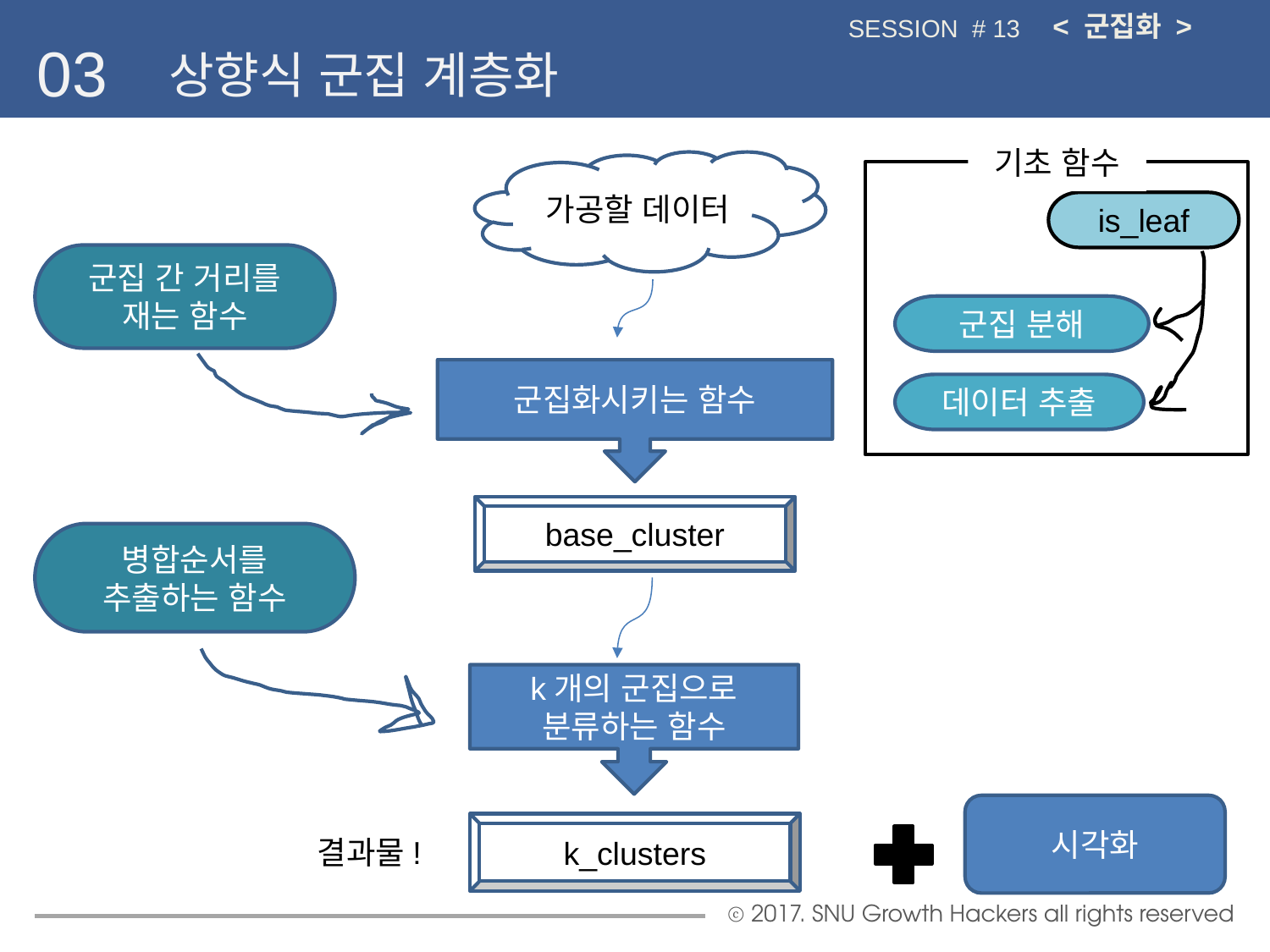

< 군집화 >
SESSION  # 13
03
상향식 군집 계층화
기초 함수

is_leaf

군집 분해
데이터 추출

가공할 데이터
군집 간 거리를
재는 함수

군집화시키는 함수
base_cluster
병합순서를
추출하는 함수

k개의 군집으로
분류하는 함수
시각화
k_clusters

결과물!
ⓒ 2017. SNU Growth Hackers all rights reserved